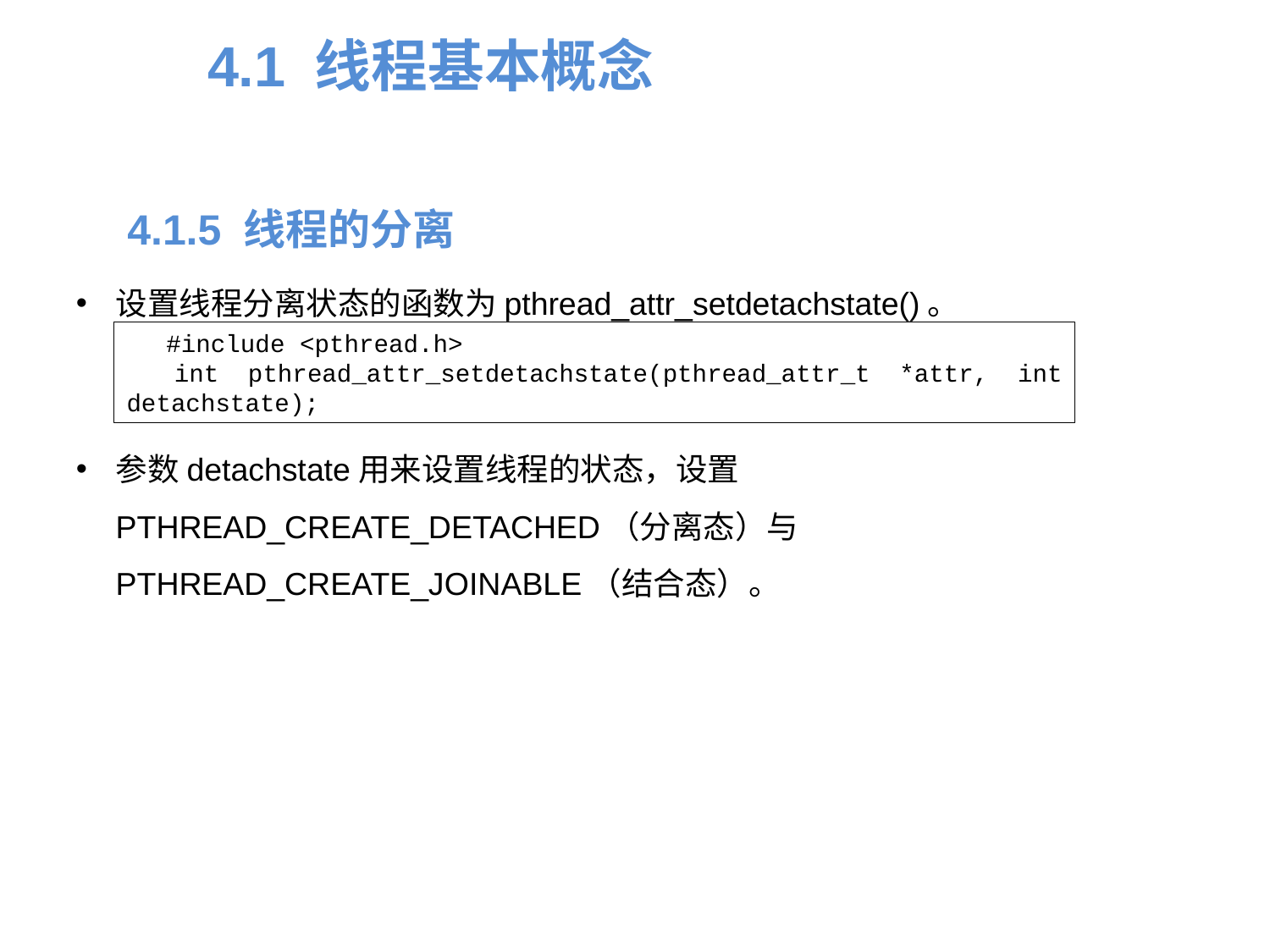

4.1 线程基本概念
4.1.5 线程的分离
设置线程分离状态的函数为pthread_attr_setdetachstate()。
#include <pthread.h>
int pthread_attr_setdetachstate(pthread_attr_t *attr, int detachstate);
参数detachstate用来设置线程的状态，设置PTHREAD_CREATE_DETACHED（分离态）与PTHREAD_CREATE_JOINABLE（结合态）。